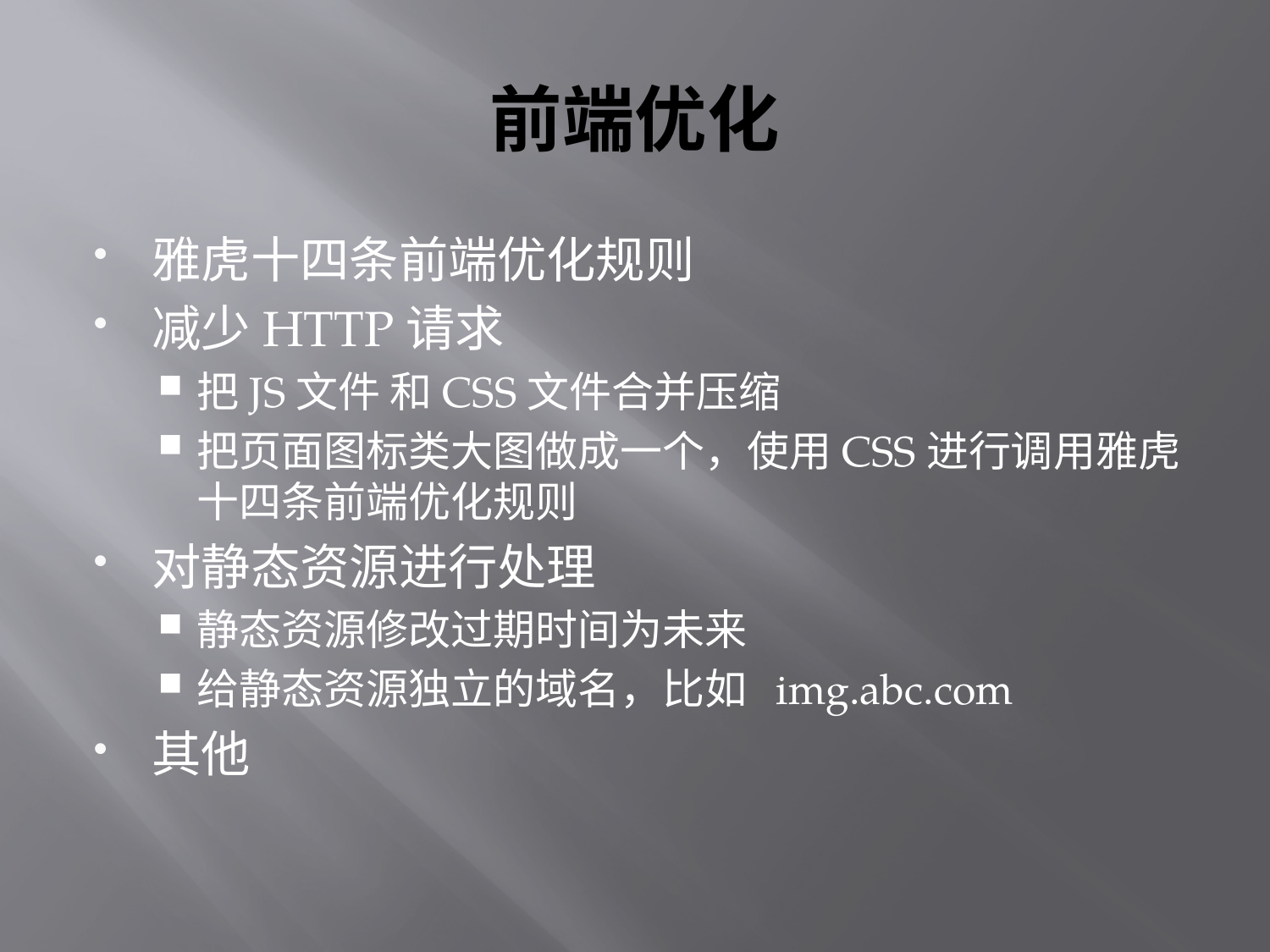

# 前端优化
雅虎十四条前端优化规则
减少HTTP请求
把JS文件 和CSS文件合并压缩
把页面图标类大图做成一个，使用CSS进行调用雅虎十四条前端优化规则
对静态资源进行处理
静态资源修改过期时间为未来
给静态资源独立的域名，比如  img.abc.com
其他